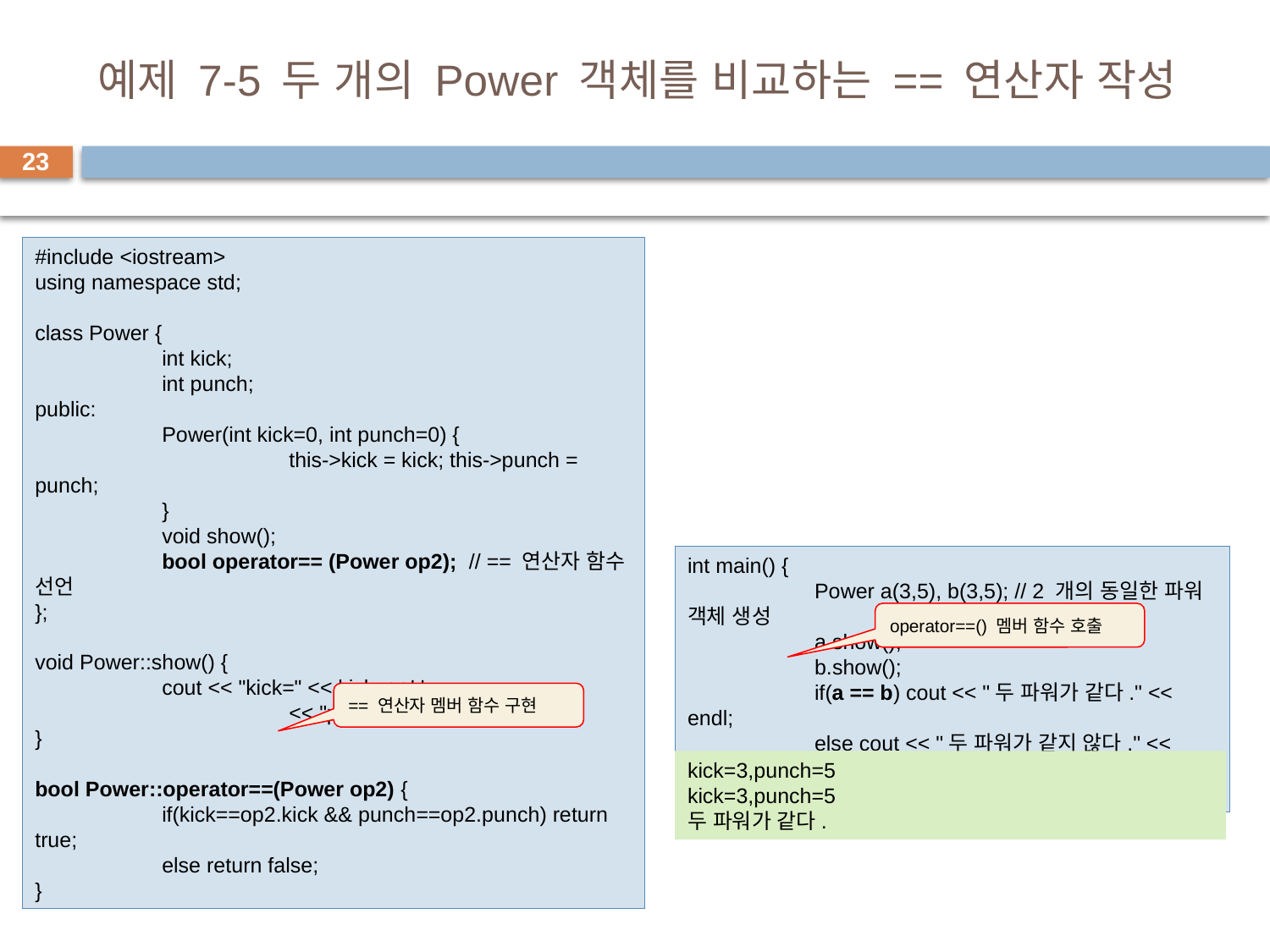

# 예제 7-5 두 개의 Power 객체를 비교하는 == 연산자 작성
23
#include <iostream>
using namespace std;

class Power {
	int kick;
	int punch;
public:
	Power(int kick=0, int punch=0) {
		this->kick = kick; this->punch = punch;
	}
	void show();
	bool operator== (Power op2);  // == 연산자 함수 선언
};

void Power::show() {
	cout << "kick=" << kick << ','
		<< "punch=" << punch << endl;
}

bool Power::operator==(Power op2) {
	if(kick==op2.kick && punch==op2.punch) return true;
	else return false;
}
int main() {
	Power a(3,5), b(3,5); // 2 개의 동일한 파워 객체 생성
	a.show();
	b.show();
	if(a == b) cout << "두 파워가 같다." << endl;
	else cout << "두 파워가 같지 않다." << endl;
}
operator==() 멤버 함수 호출
== 연산자 멤버 함수 구현
kick=3,punch=5
kick=3,punch=5
두 파워가 같다.